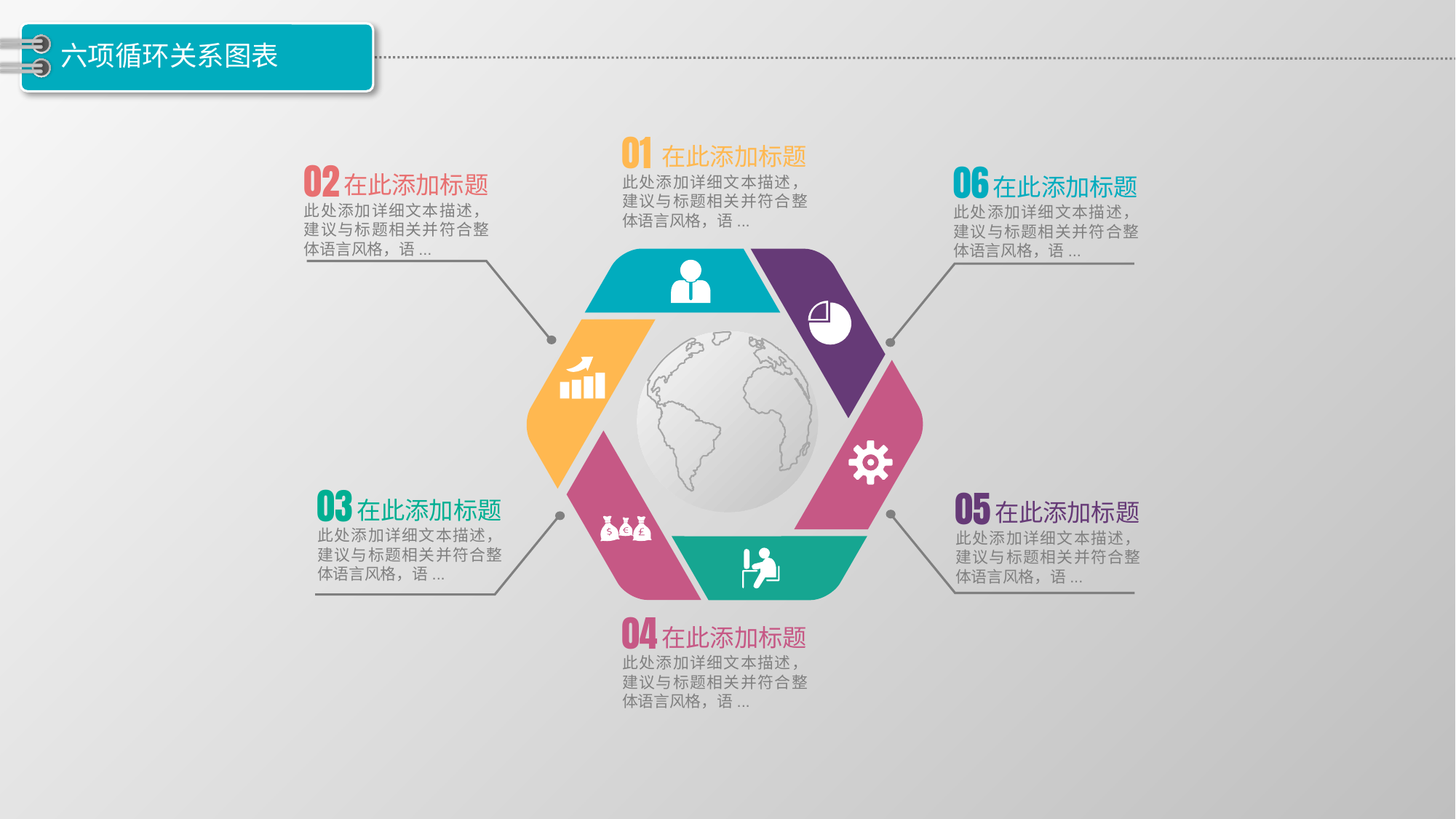

# 六项循环关系图表
01
在此添加标题
此处添加详细文本描述，建议与标题相关并符合整体语言风格，语...
02
在此添加标题
此处添加详细文本描述，建议与标题相关并符合整体语言风格，语...
06
在此添加标题
此处添加详细文本描述，建议与标题相关并符合整体语言风格，语...

03
在此添加标题
此处添加详细文本描述，建议与标题相关并符合整体语言风格，语...
05
在此添加标题
此处添加详细文本描述，建议与标题相关并符合整体语言风格，语...

04
在此添加标题
此处添加详细文本描述，建议与标题相关并符合整体语言风格，语...